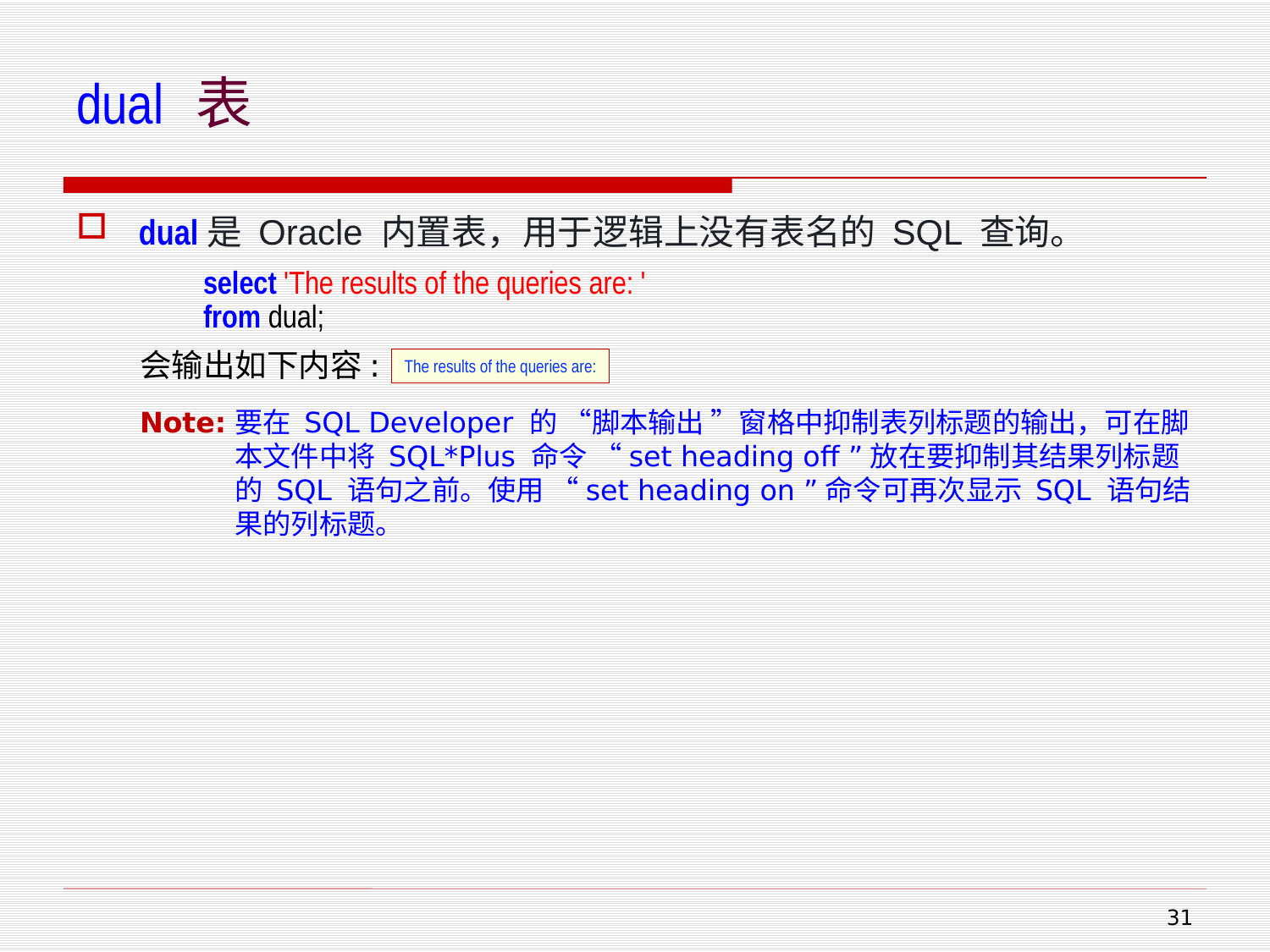

# dual 表
dual是 Oracle 内置表，用于逻辑上没有表名的 SQL 查询。
select 'The results of the queries are: '
from dual;
会输出如下内容:
Note:	要在 SQL Developer 的 “脚本输出 ”窗格中抑制表列标题的输出，可在脚本文件中将 SQL*Plus 命令 “set heading off ”放在要抑制其结果列标题的 SQL 语句之前。使用 “set heading on ”命令可再次显示 SQL 语句结果的列标题。
The results of the queries are:
31